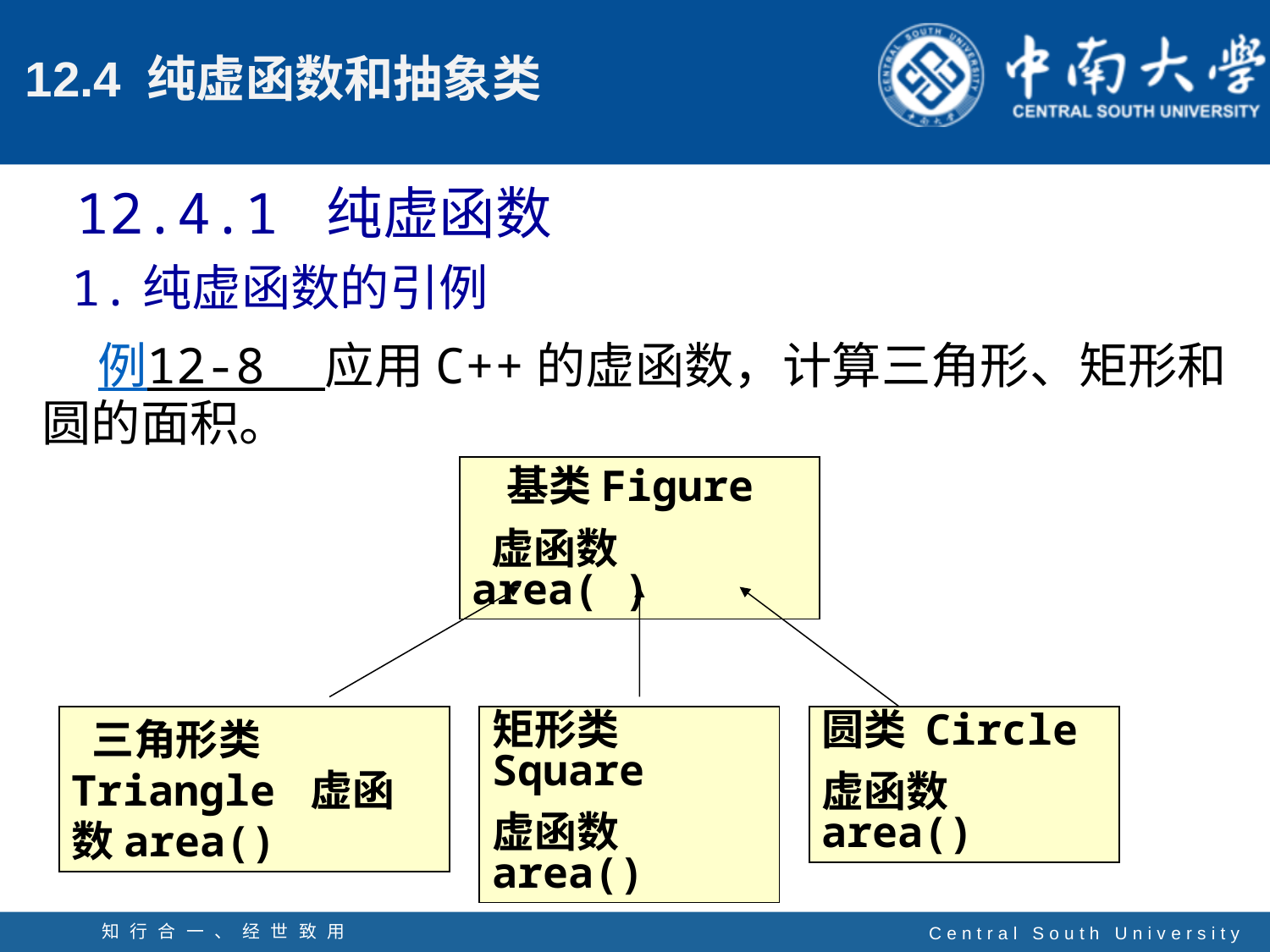

12.4.1 纯虚函数
 1.纯虚函数的引例
    例12-8  应用C++的虚函数，计算三角形、矩形和圆的面积。

  基类Figure
 虚函数 area( )

 三角形类Triangle 虚函数area()
矩形类Square
虚函数area()
圆类 Circle
虚函数area()

知行合一、经世致用
自强不息 厚德载物
Central South University